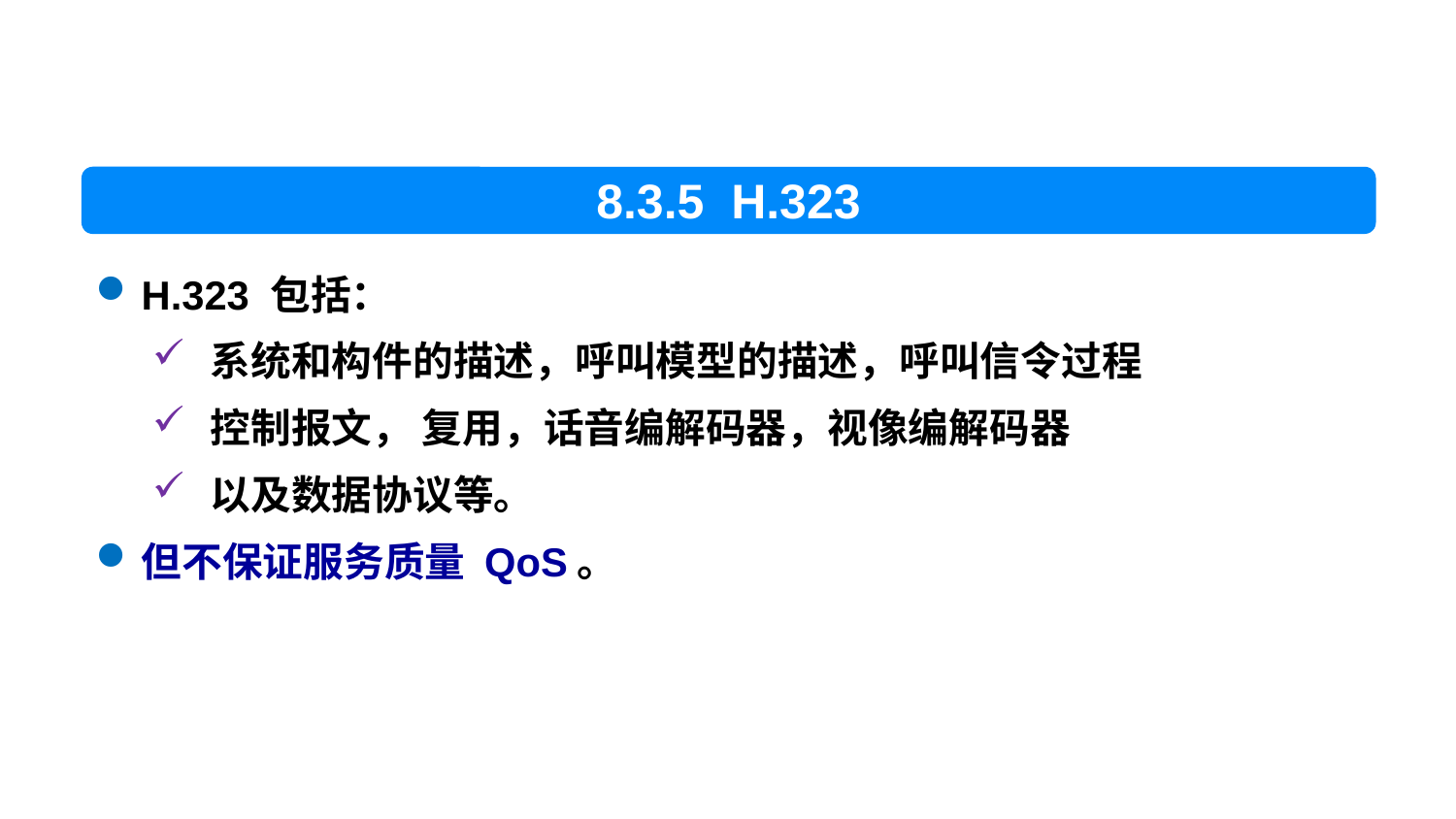

8.3.5  H.323

H.323 包括：
系统和构件的描述，呼叫模型的描述，呼叫信令过程
控制报文， 复用，话音编解码器，视像编解码器
以及数据协议等。
但不保证服务质量 QoS。
56